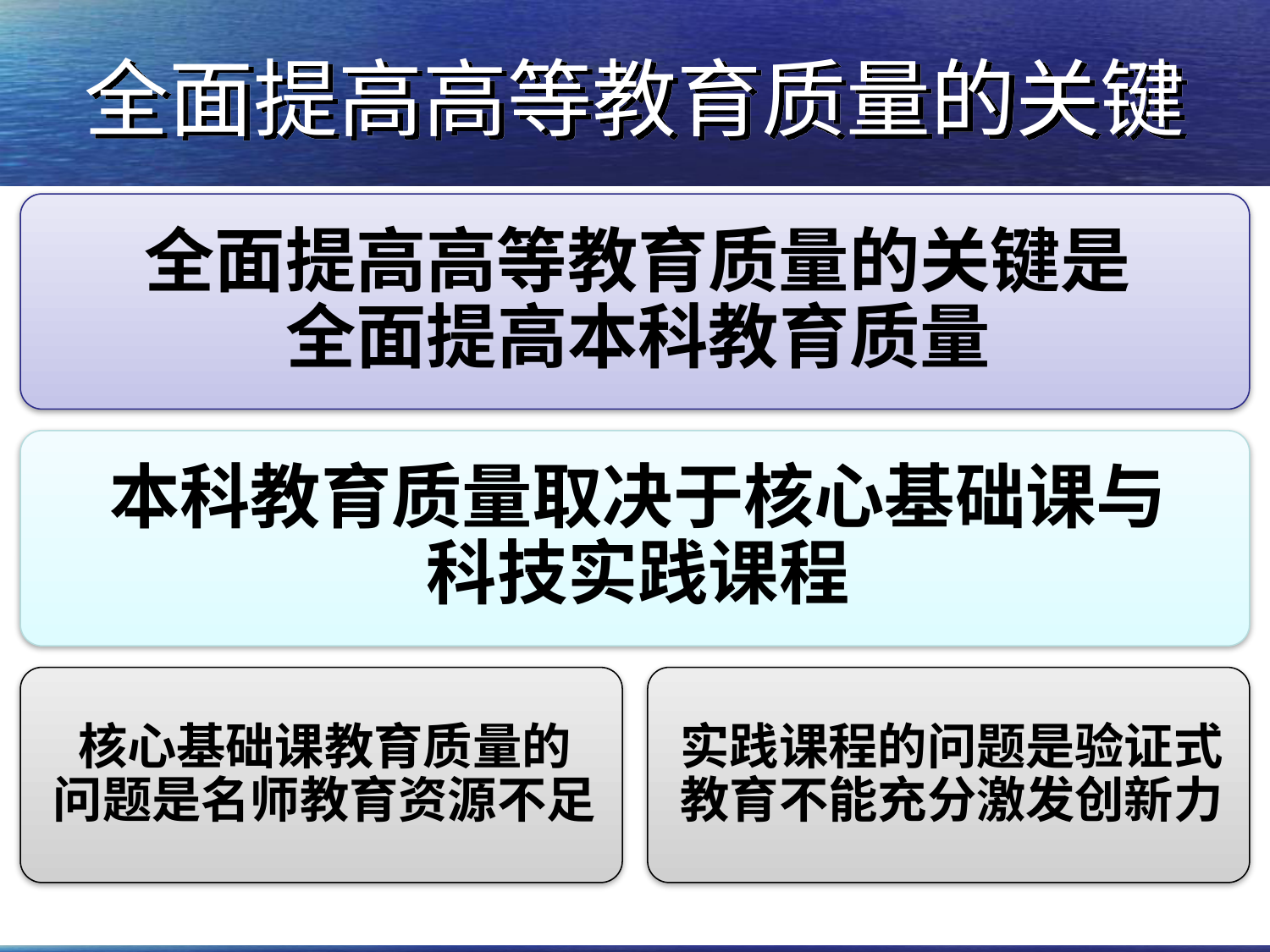

# 全面提高高等教育质量的关键
全面提高高等教育质量的关键是
全面提高本科教育质量
本科教育质量取决于核心基础课与
科技实践课程
核心基础课教育质量的
问题是名师教育资源不足
实践课程的问题是验证式教育不能充分激发创新力